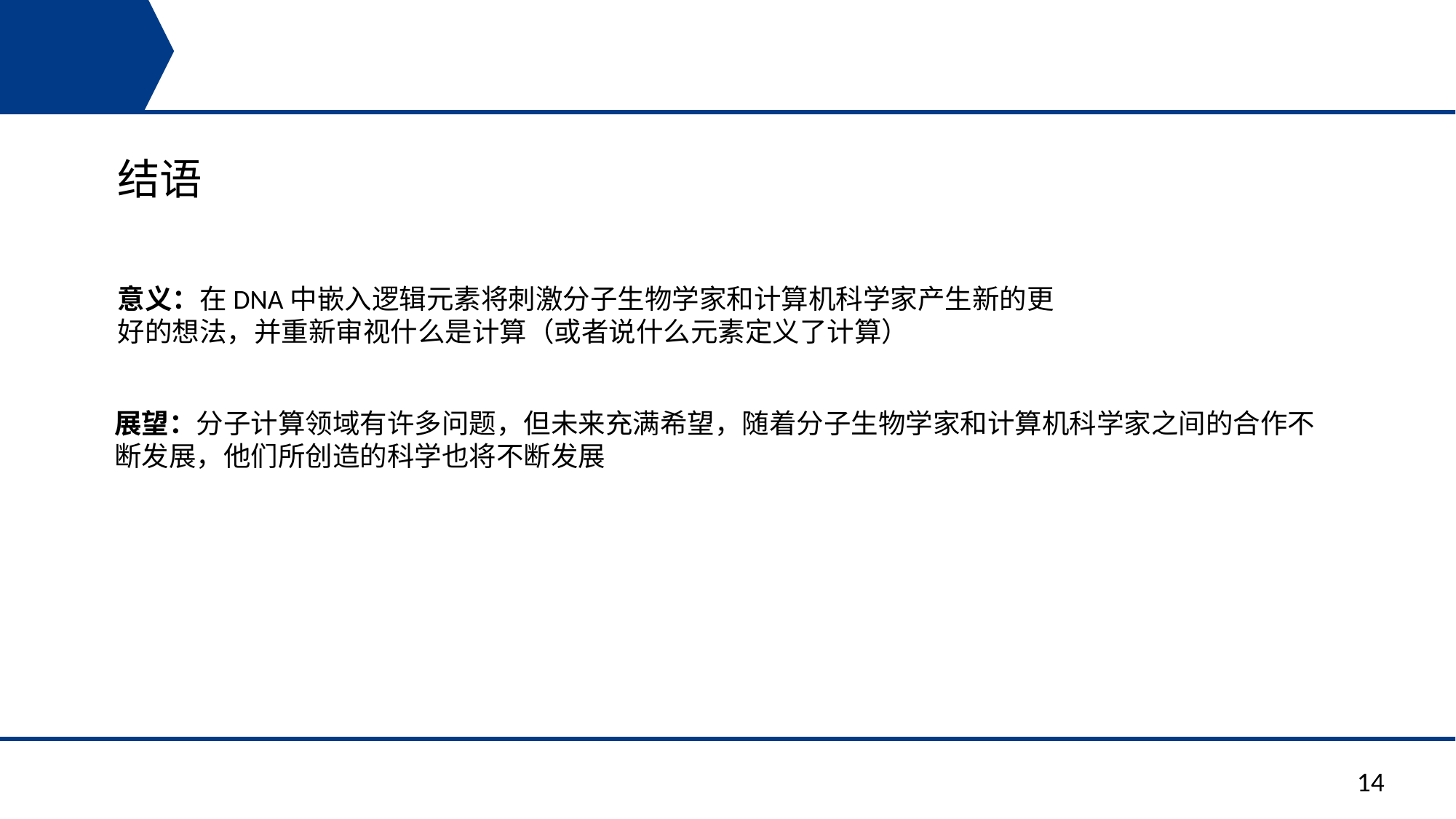

结语

意义：在DNA中嵌入逻辑元素将刺激分子生物学家和计算机科学家产生新的更好的想法，并重新审视什么是计算（或者说什么元素定义了计算）

展望：分子计算领域有许多问题，但未来充满希望，随着分子生物学家和计算机科学家之间的合作不断发展，他们所创造的科学也将不断发展
14